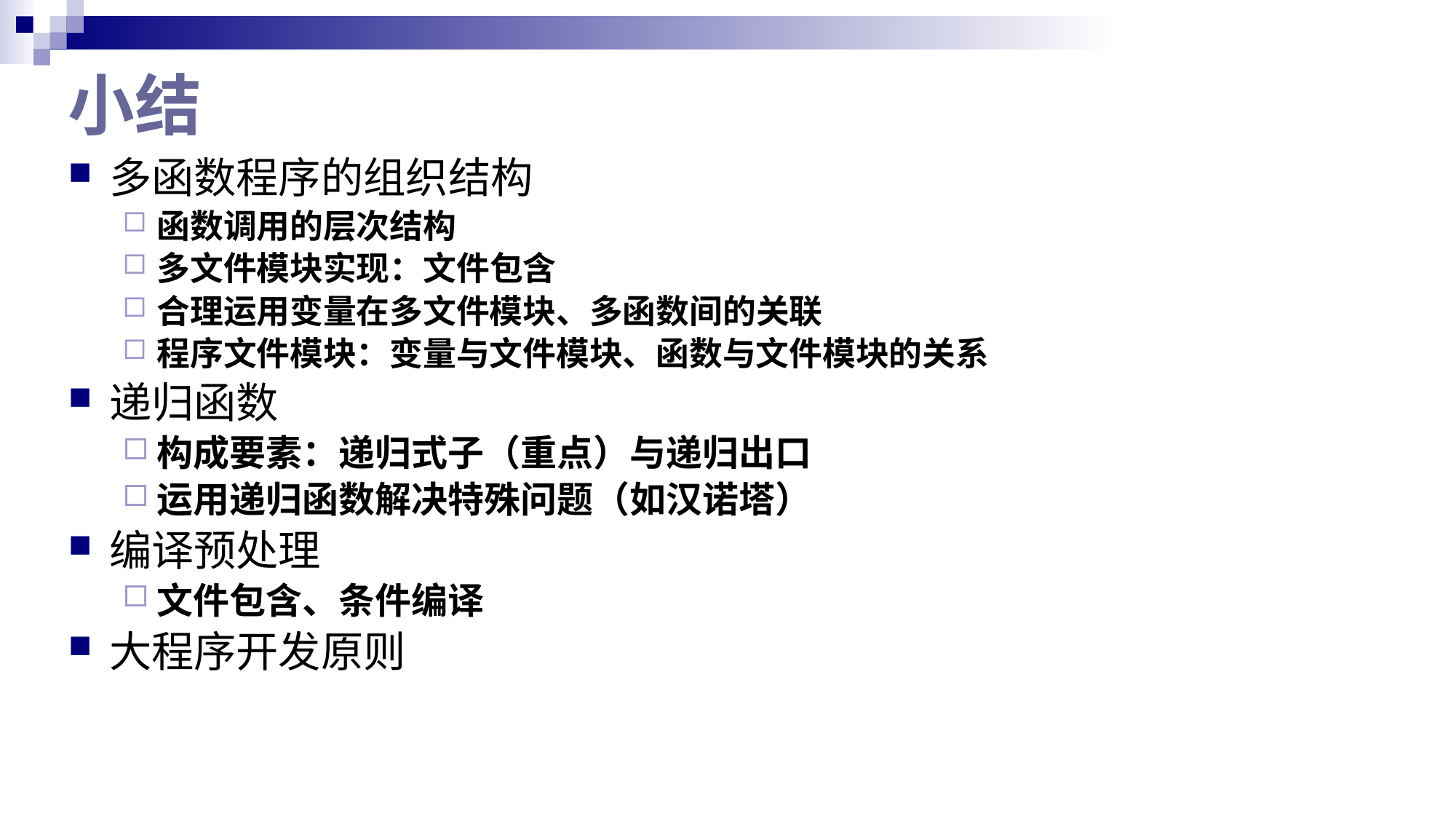

# 小结
多函数程序的组织结构
函数调用的层次结构
多文件模块实现：文件包含
合理运用变量在多文件模块、多函数间的关联
程序文件模块：变量与文件模块、函数与文件模块的关系
递归函数
构成要素：递归式子（重点）与递归出口
运用递归函数解决特殊问题（如汉诺塔）
编译预处理
文件包含、条件编译
大程序开发原则